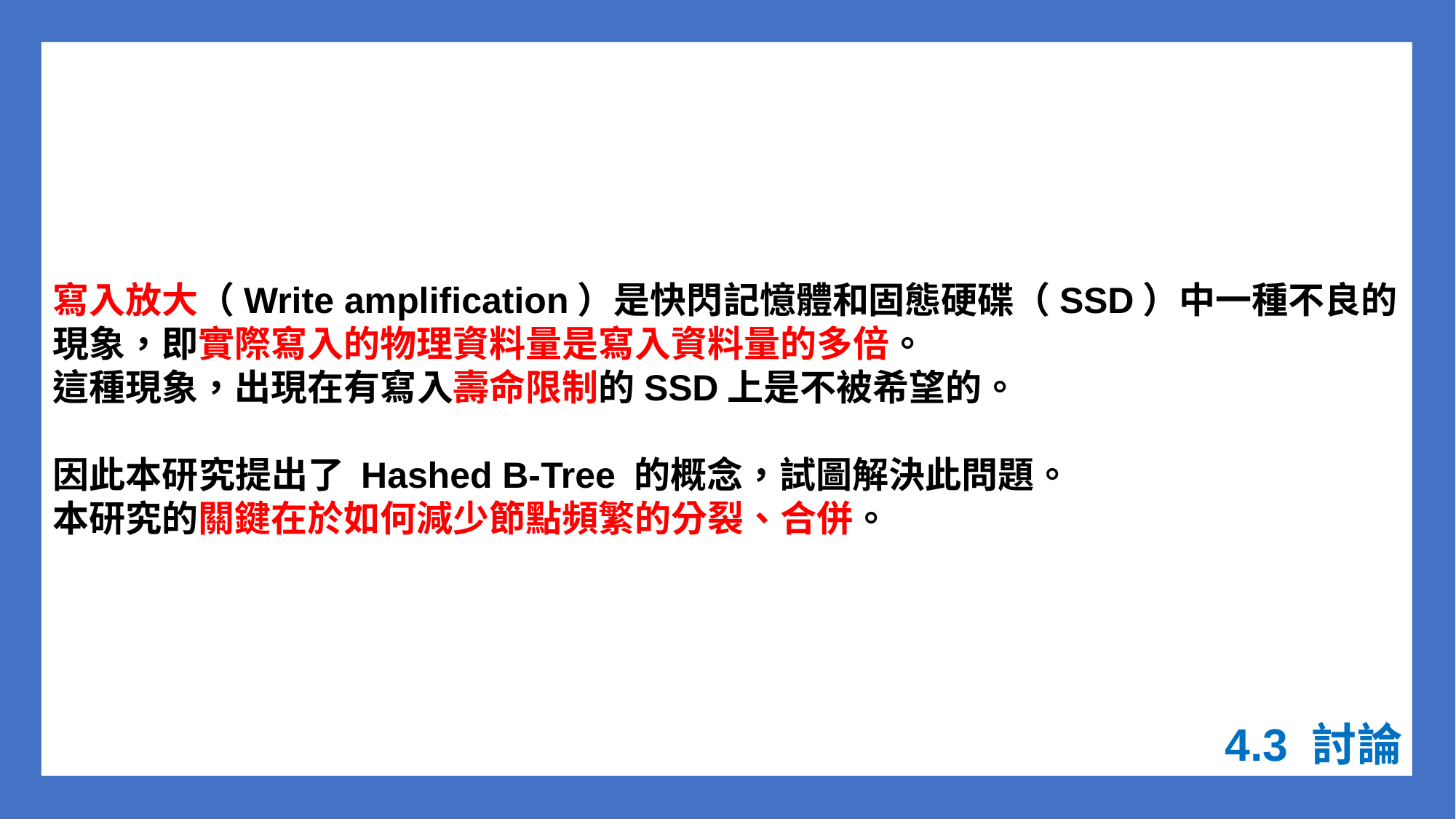

寫入放大（Write amplification）是快閃記憶體和固態硬碟（SSD）中一種不良的現象，即實際寫入的物理資料量是寫入資料量的多倍。
這種現象，出現在有寫入壽命限制的SSD上是不被希望的。

因此本研究提出了 Hashed B-Tree 的概念，試圖解決此問題。
本研究的關鍵在於如何減少節點頻繁的分裂、合併。
4.3 討論